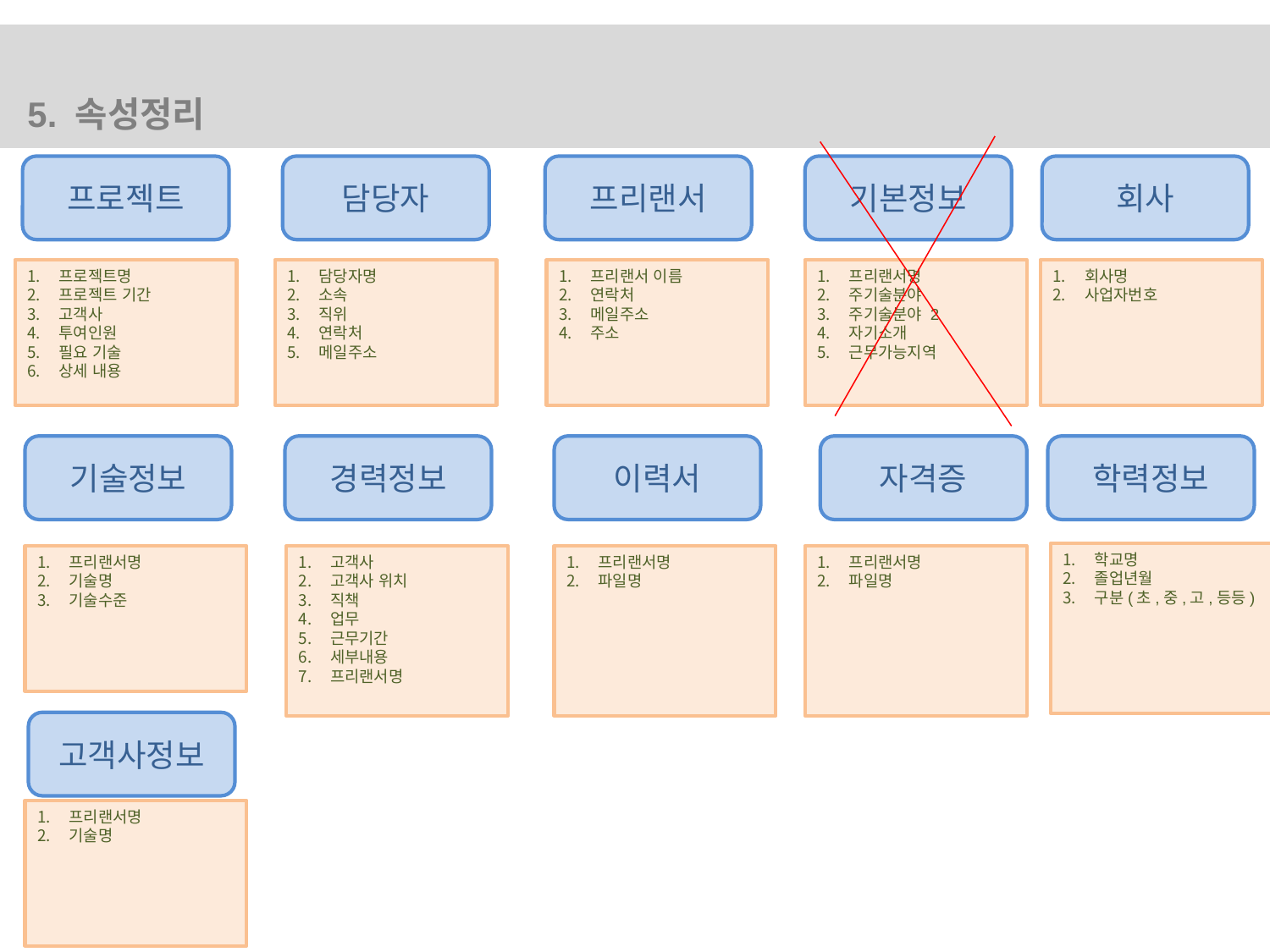

5. 속성정리
프로젝트
담당자
프리랜서
기본정보
회사
프로젝트명
프로젝트 기간
고객사
투여인원
필요 기술
상세 내용
담당자명
소속
직위
연락처
메일주소
프리랜서 이름
연락처
메일주소
주소
프리랜서명
주기술분야
주기술분야 2
자기소개
근무가능지역
회사명
사업자번호
기술정보
경력정보
이력서
자격증
학력정보
학교명
졸업년월
구분(초,중,고,등등)
프리랜서명
기술명
기술수준
고객사
고객사 위치
직책
업무
근무기간
세부내용
프리랜서명
프리랜서명
파일명
프리랜서명
파일명
고객사정보
프리랜서명
기술명